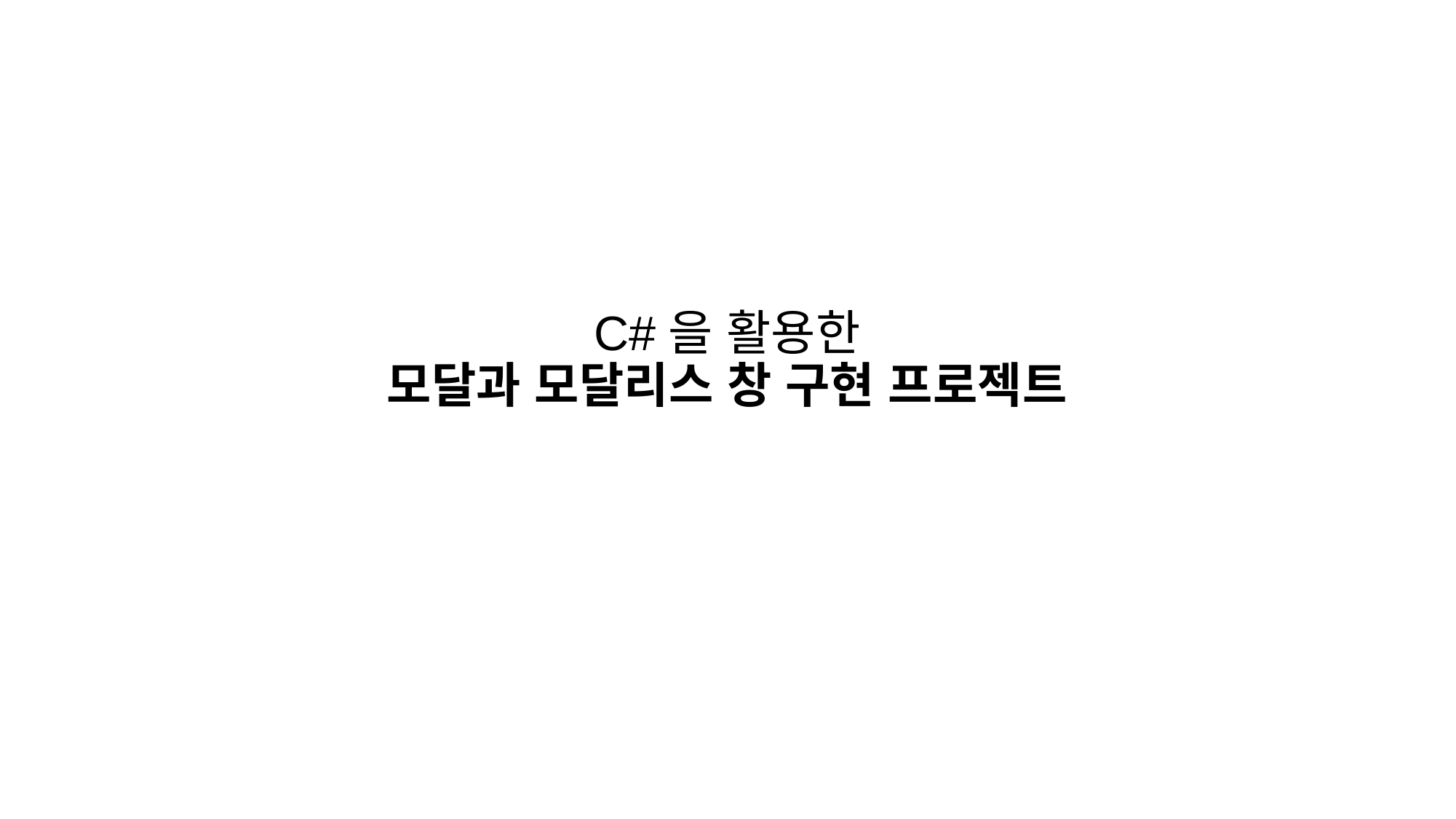

# C#을 활용한 모달과 모달리스 창 구현 프로젝트